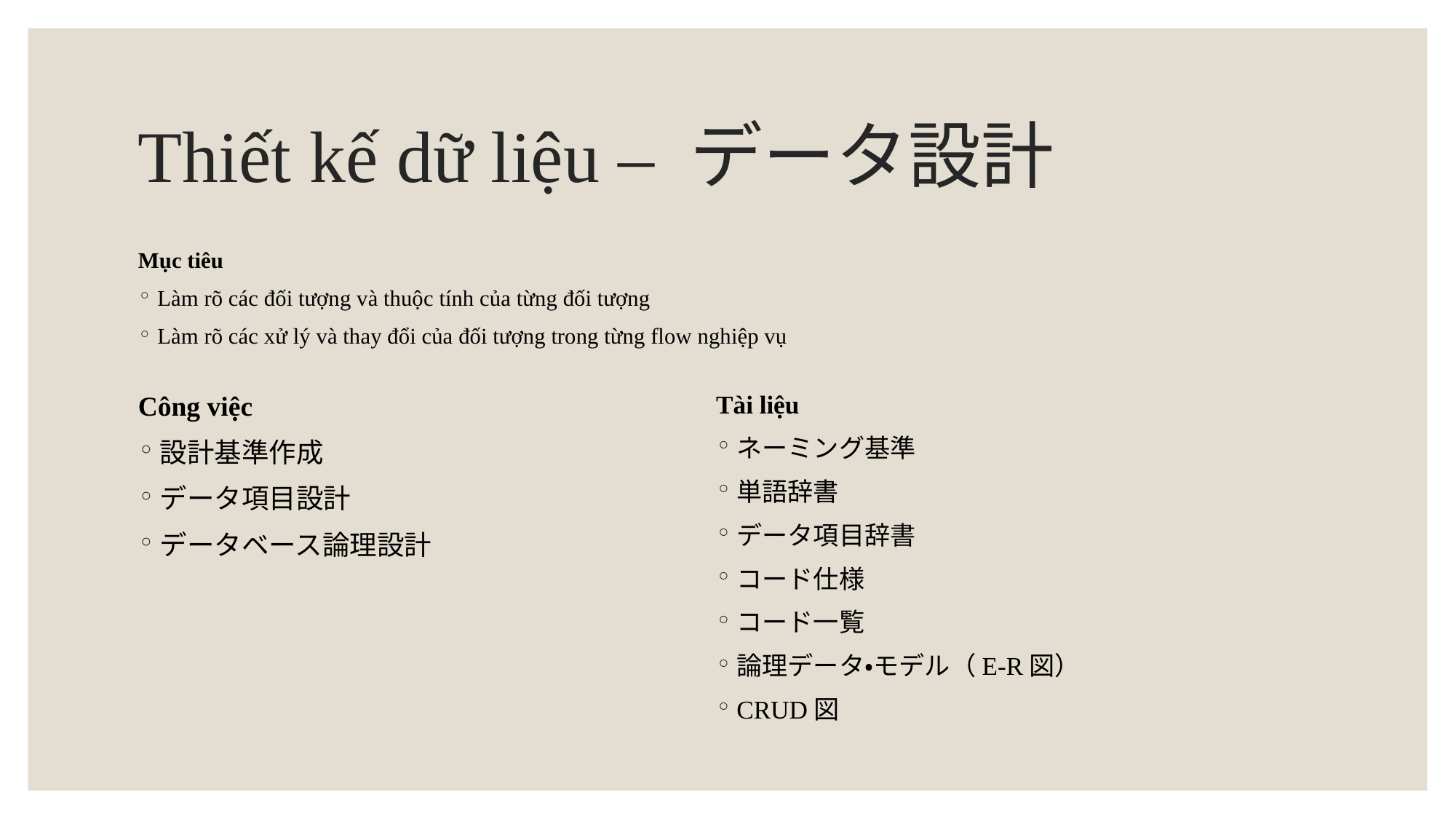

# Thiết kế dữ liệu – データ設計
Mục tiêu
Làm rõ các đối tượng và thuộc tính của từng đối tượng
Làm rõ các xử lý và thay đổi của đối tượng trong từng flow nghiệp vụ
Công việc
設計基準作成
データ項目設計
データベース論理設計
Tài liệu
ネーミング基準
単語辞書
データ項目辞書
コード仕様
コード一覧
論理データ・モデル（E-R図）
CRUD図